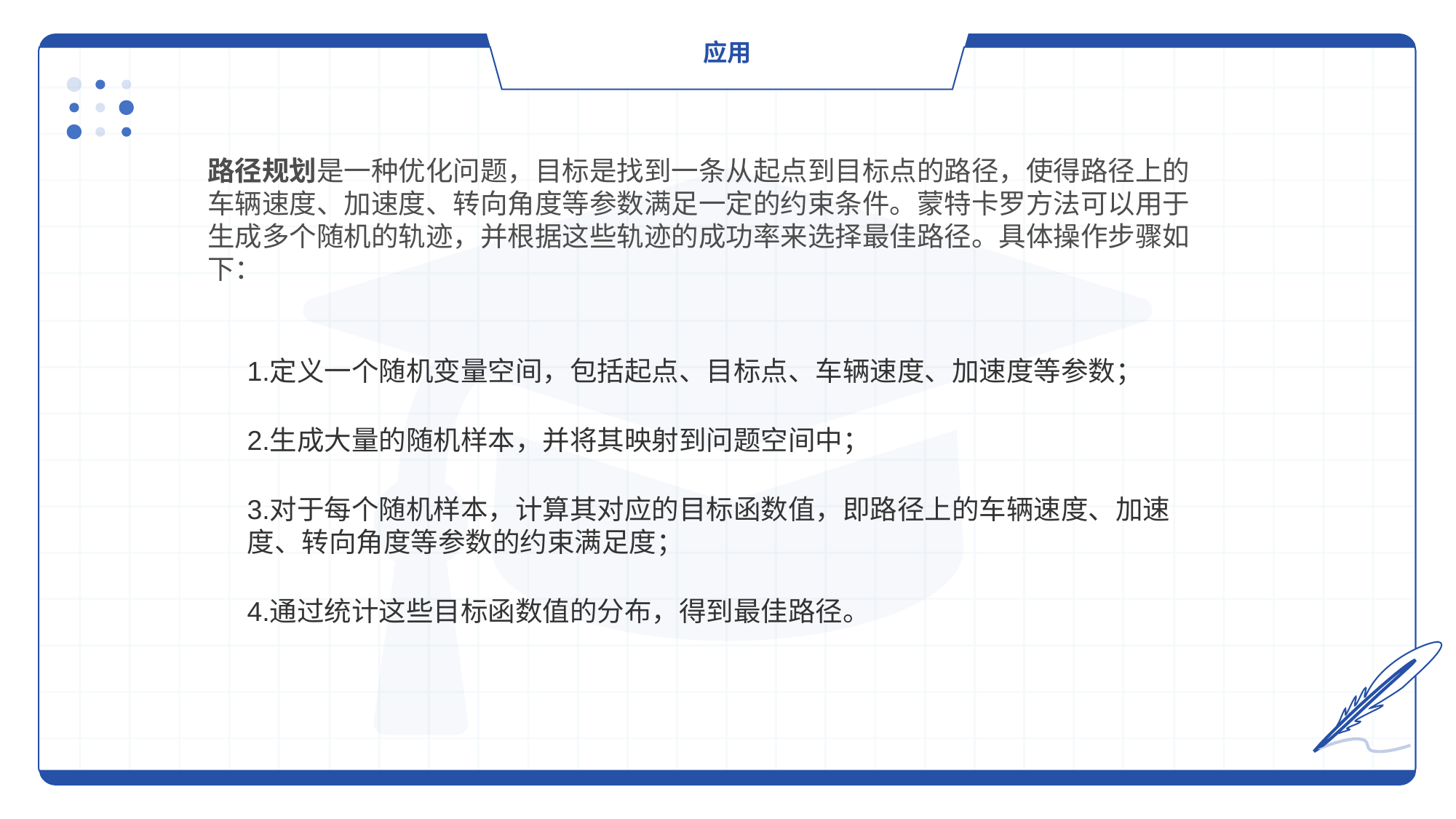

应用
路径规划是一种优化问题，目标是找到一条从起点到目标点的路径，使得路径上的车辆速度、加速度、转向角度等参数满足一定的约束条件。蒙特卡罗方法可以用于生成多个随机的轨迹，并根据这些轨迹的成功率来选择最佳路径。具体操作步骤如下：
定义一个随机变量空间，包括起点、目标点、车辆速度、加速度等参数；
生成大量的随机样本，并将其映射到问题空间中；
对于每个随机样本，计算其对应的目标函数值，即路径上的车辆速度、加速度、转向角度等参数的约束满足度；
通过统计这些目标函数值的分布，得到最佳路径。